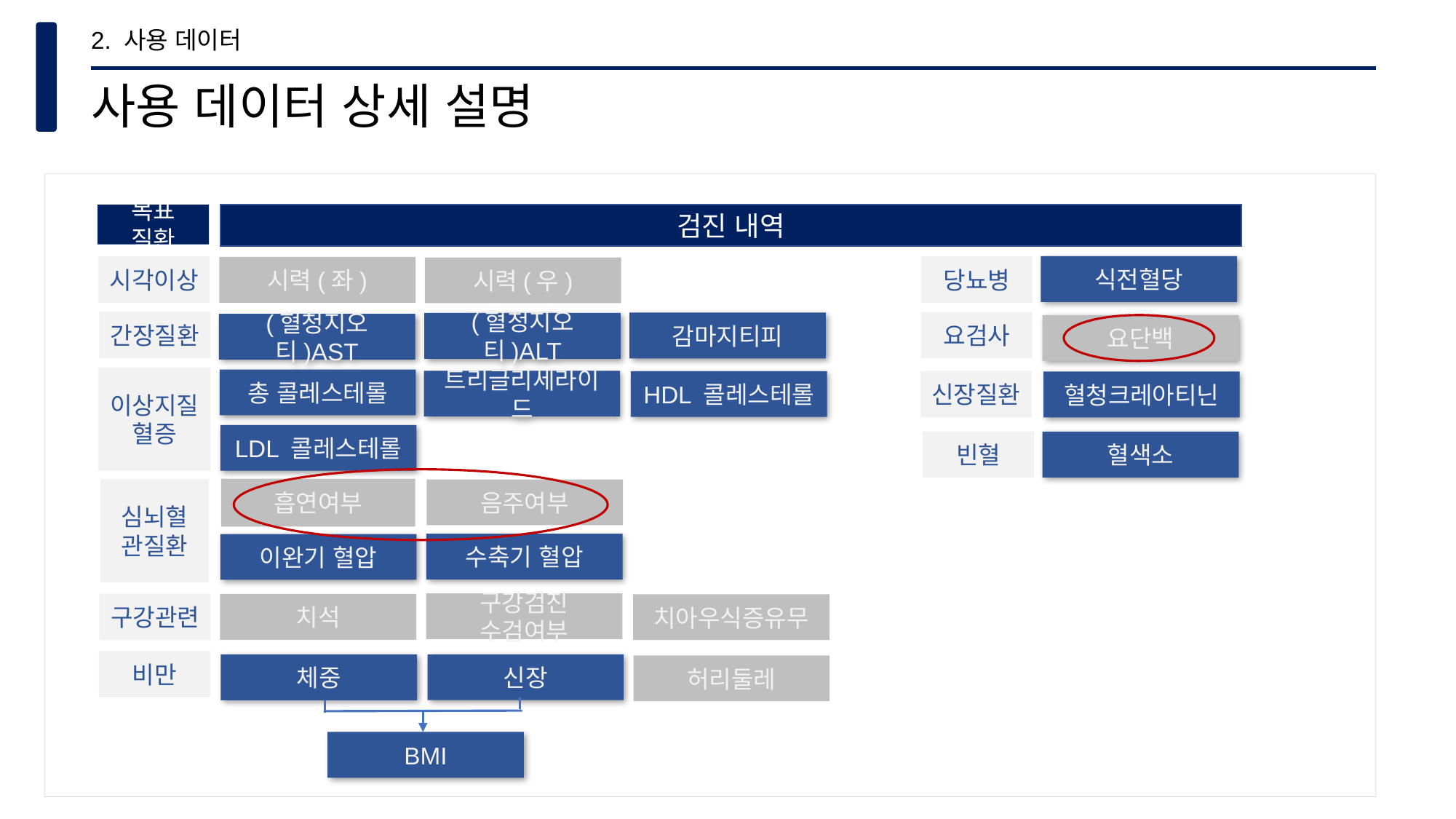

2. 사용 데이터

사용 데이터 상세 설명

검진 내역
목표 질환
식전혈당
당뇨병
시각이상
시력(좌)
시력(우)
간장질환
요검사
감마지티피
(혈청지오티)ALT
(혈청지오티)AST
요단백

이상지질혈증
총 콜레스테롤
트리글리세라이드
신장질환
HDL 콜레스테롤
혈청크레아티닌
LDL 콜레스테롤
빈혈
혈색소

흡연여부
심뇌혈관질환
음주여부
수축기 혈압
이완기 혈압
구강검진 수검여부
구강관련
치석
치아우식증유무
비만
신장
체중
허리둘레
BMI